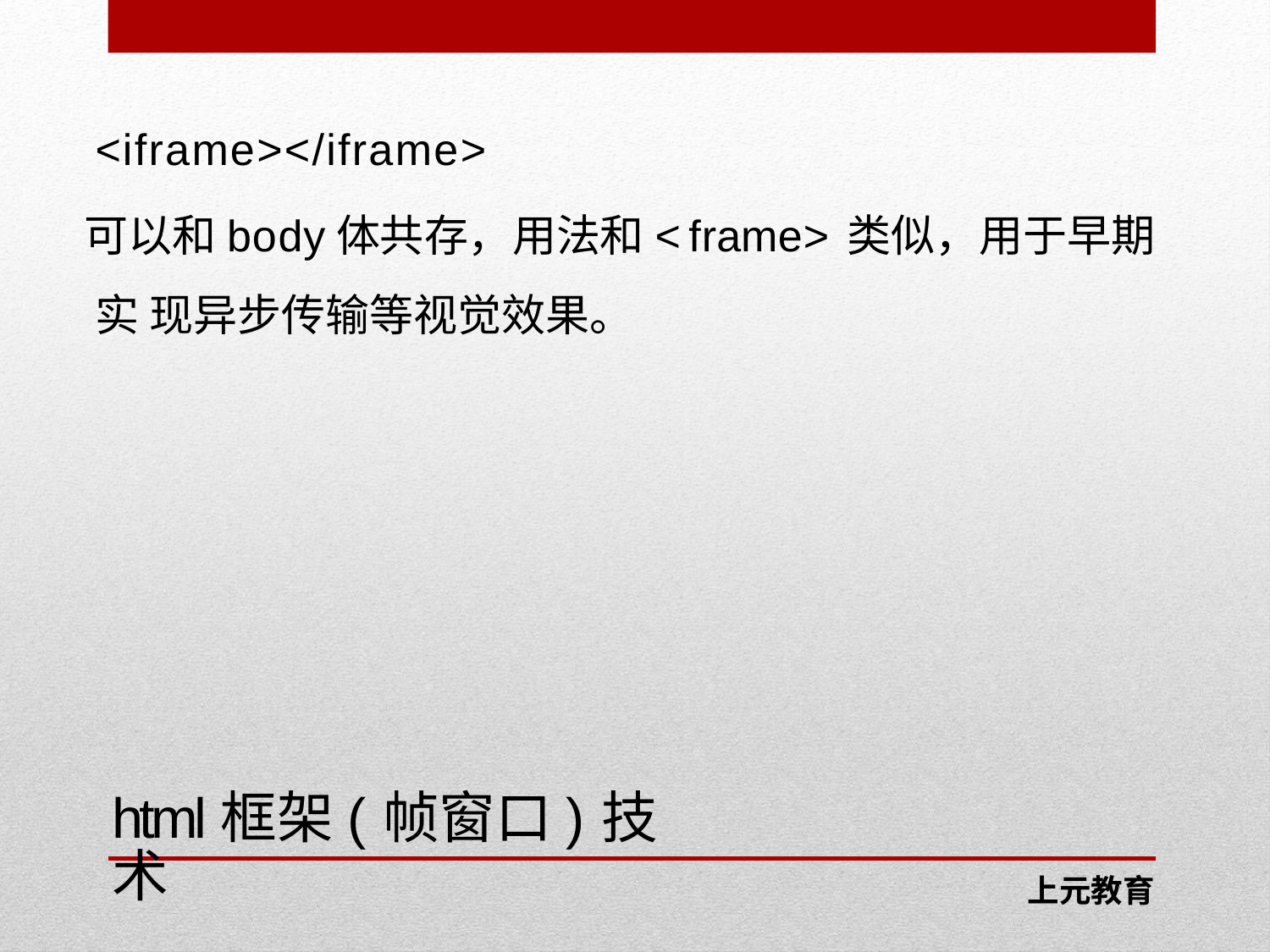

# <iframe></iframe>
可以和body体共存，用法和<frame>类似，用于早期实 现异步传输等视觉效果。
html框架(帧窗口)技术
             上元教育